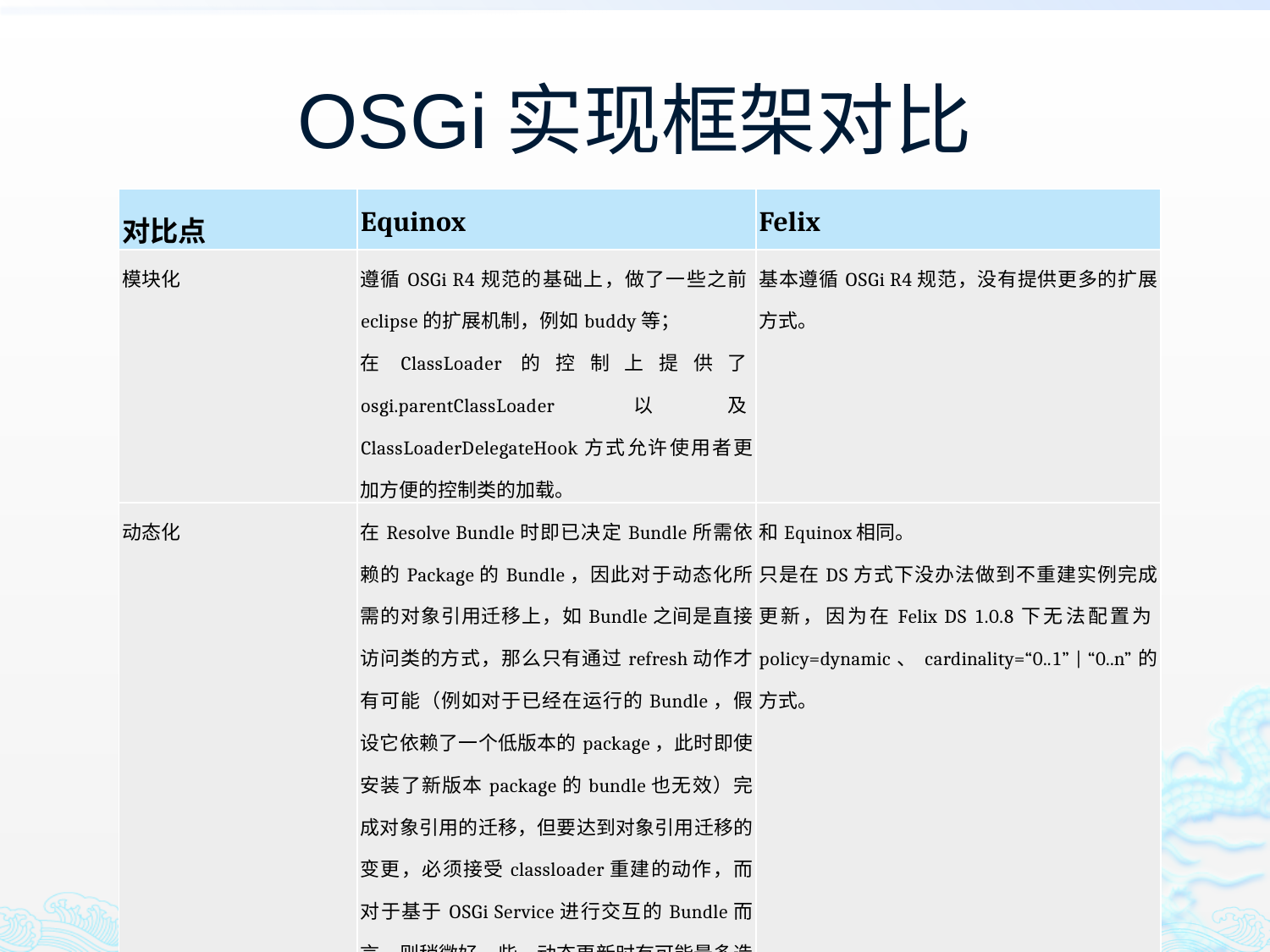

# OSGi实现框架对比
| 对比点 | Equinox | Felix |
| --- | --- | --- |
| 模块化 | 遵循OSGi R4规范的基础上，做了一些之前eclipse的扩展机制，例如buddy等； 在ClassLoader的控制上提供了osgi.parentClassLoader以及ClassLoaderDelegateHook方式允许使用者更加方便的控制类的加载。 | 基本遵循OSGi R4规范，没有提供更多的扩展方式。 |
| 动态化 | 在Resolve Bundle时即已决定Bundle所需依赖的Package的Bundle，因此对于动态化所需的对象引用迁移上，如Bundle之间是直接访问类的方式，那么只有通过refresh动作才有可能（例如对于已经在运行的Bundle，假设它依赖了一个低版本的package，此时即使安装了新版本package的bundle也无效）完成对象引用的迁移，但要达到对象引用迁移的变更，必须接受classloader重建的动作，而对于基于OSGi Service进行交互的Bundle而言，则稍微好一些，动态更新时有可能最多造成OSGi Component实例的重建，甚至可以通过policy=dynamic、cardinality=“0..1” | “0..n”这样的方式使得无需重建实例，保持对象状态。 | 和Equinox相同。 只是在DS方式下没办法做到不重建实例完成更新，因为在Felix DS 1.0.8下无法配置为policy=dynamic、cardinality=“0..1” | “0..n”的方式。 |